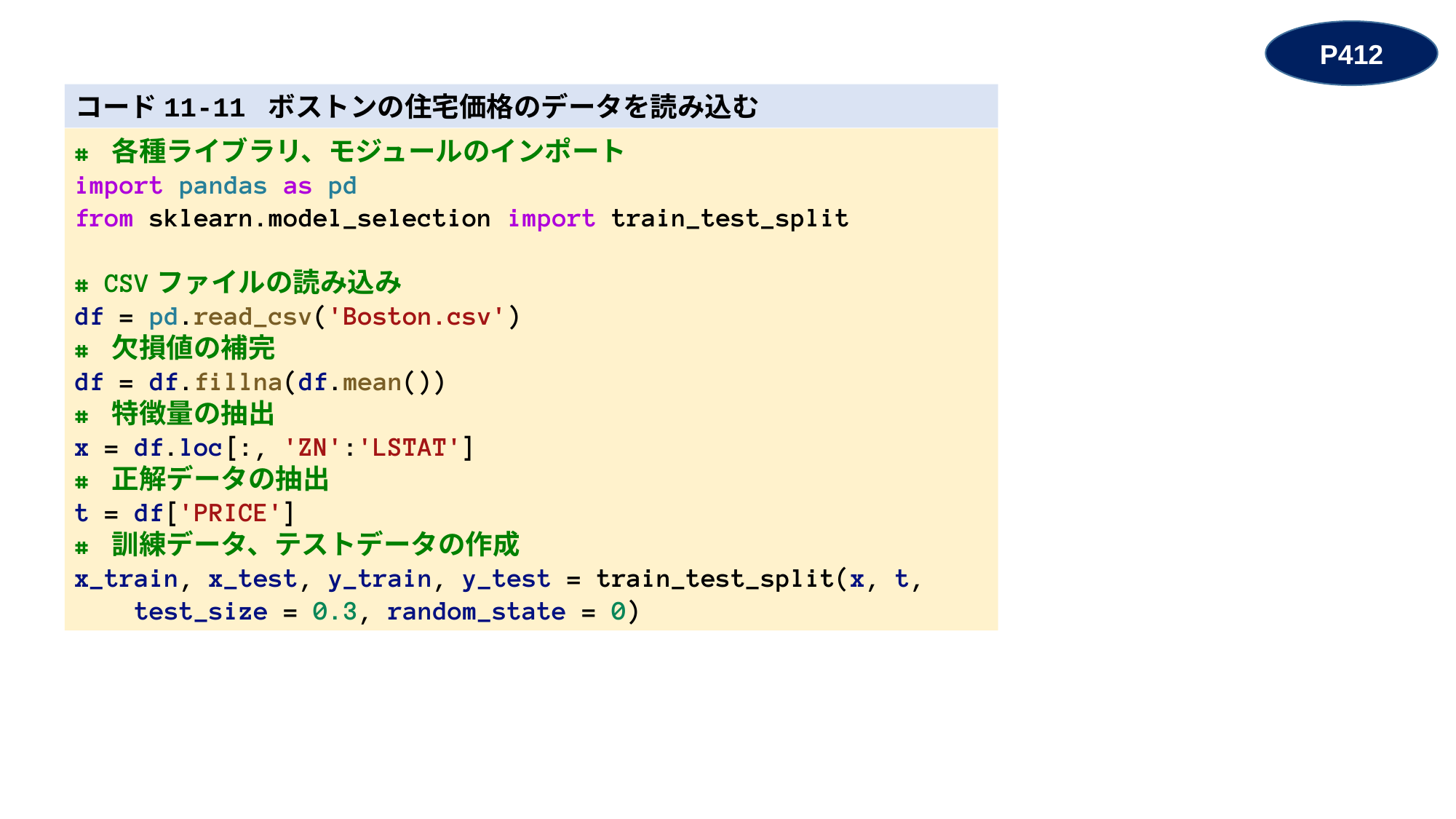

P412
コード11-11 ボストンの住宅価格のデータを読み込む
# 各種ライブラリ、モジュールのインポート
import pandas as pd
from sklearn.model_selection import train_test_split
# CSVファイルの読み込み
df = pd.read_csv('Boston.csv')
# 欠損値の補完
df = df.fillna(df.mean())
# 特徴量の抽出
x = df.loc[:, 'ZN':'LSTAT']
# 正解データの抽出
t = df['PRICE']
# 訓練データ、テストデータの作成
x_train, x_test, y_train, y_test = train_test_split(x, t,
    test_size = 0.3, random_state = 0)